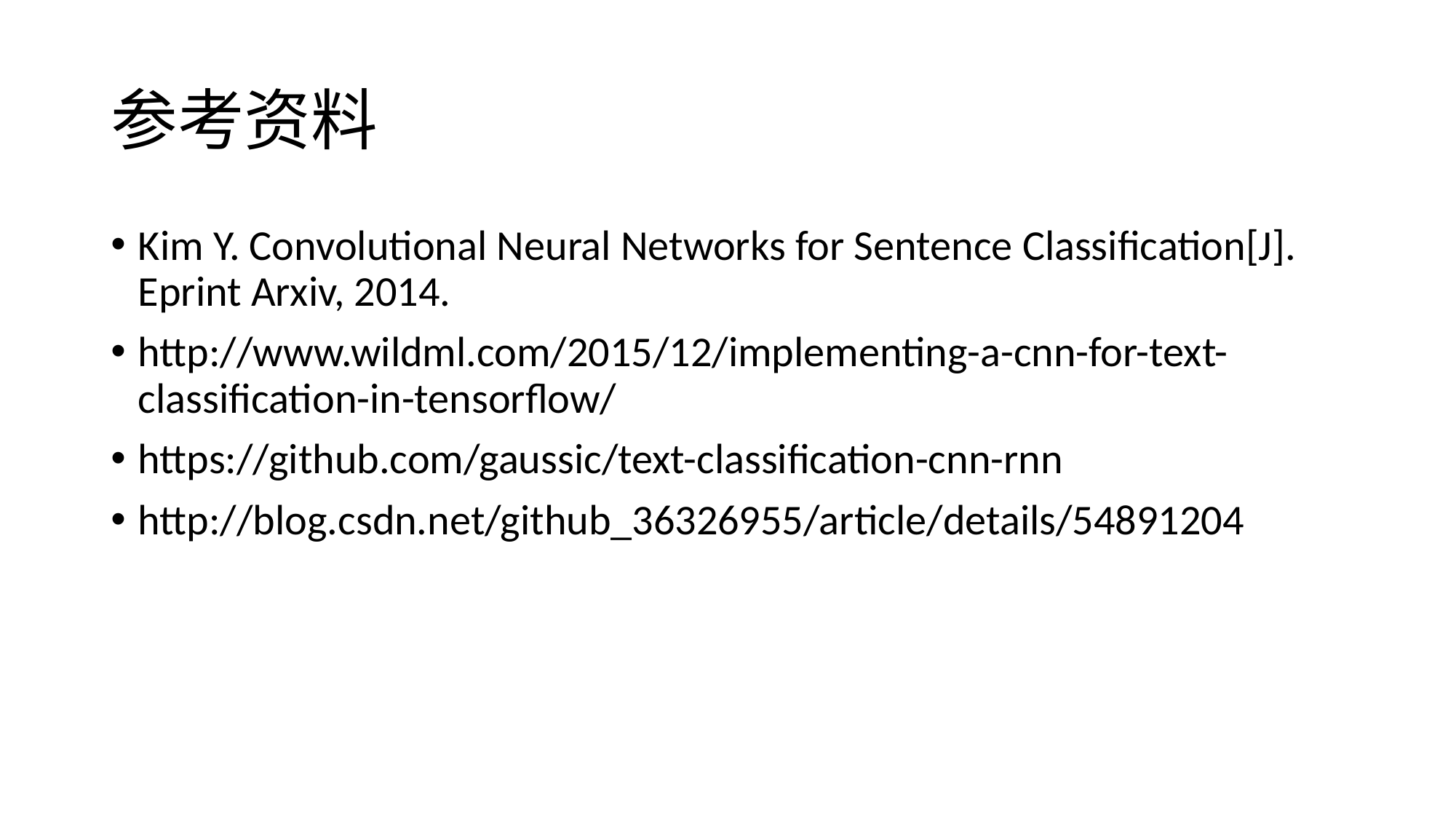

# 参考资料
Kim Y. Convolutional Neural Networks for Sentence Classification[J]. Eprint Arxiv, 2014.
http://www.wildml.com/2015/12/implementing-a-cnn-for-text-classification-in-tensorflow/
https://github.com/gaussic/text-classification-cnn-rnn
http://blog.csdn.net/github_36326955/article/details/54891204